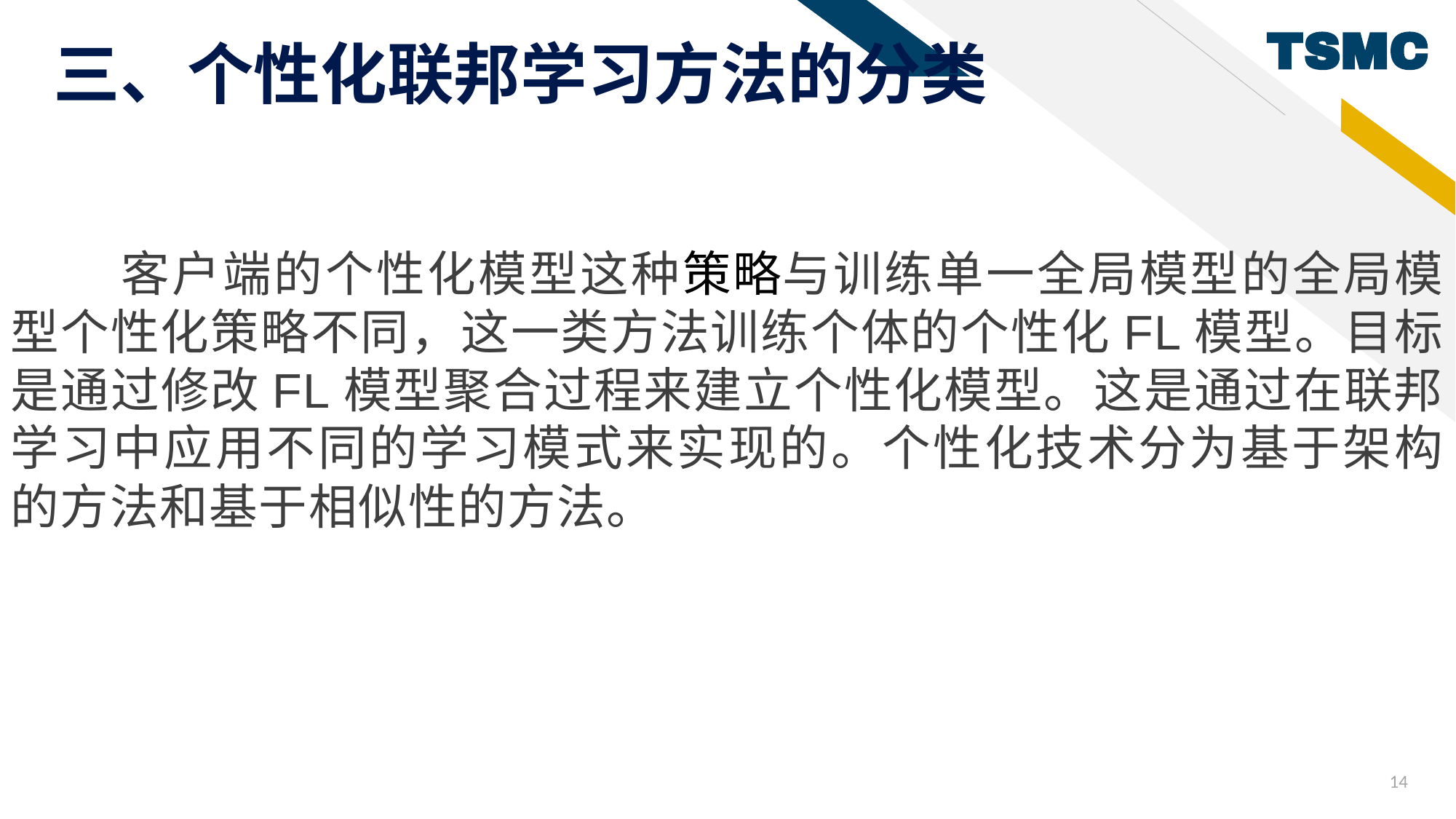

三、个性化联邦学习方法的分类
	客户端的个性化模型这种策略与训练单一全局模型的全局模型个性化策略不同，这一类方法训练个体的个性化FL模型。目标是通过修改FL模型聚合过程来建立个性化模型。这是通过在联邦学习中应用不同的学习模式来实现的。个性化技术分为基于架构的方法和基于相似性的方法。
14